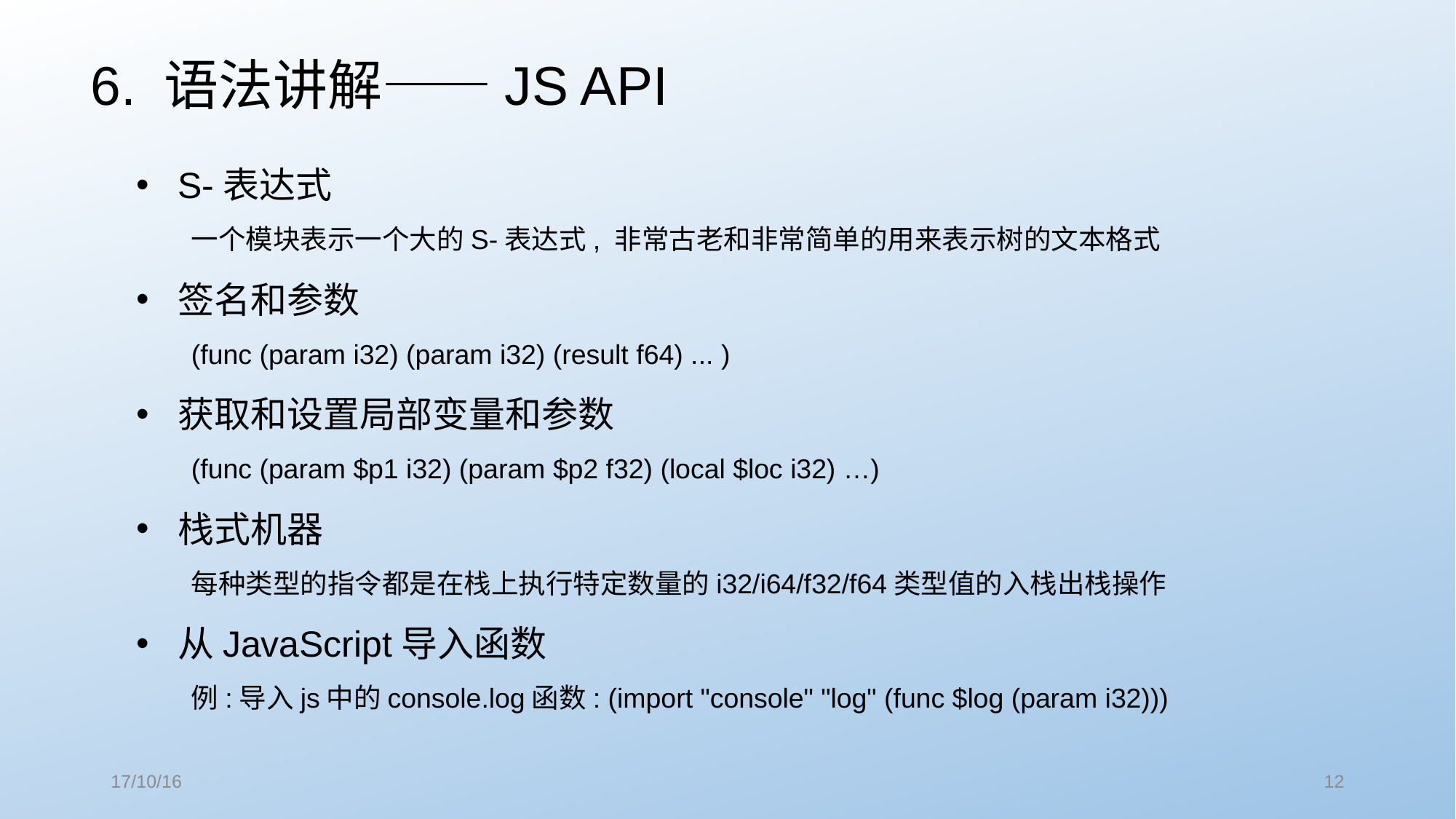

6. 语法讲解——JS API
S-表达式
一个模块表示一个大的S-表达式, 非常古老和非常简单的用来表示树的文本格式
签名和参数
(func (param i32) (param i32) (result f64) ... )
获取和设置局部变量和参数
(func (param $p1 i32) (param $p2 f32) (local $loc i32) …)
栈式机器
每种类型的指令都是在栈上执行特定数量的i32/i64/f32/f64类型值的入栈出栈操作
从JavaScript导入函数
例:导入js中的console.log函数: (import "console" "log" (func $log (param i32)))
17/10/16
12